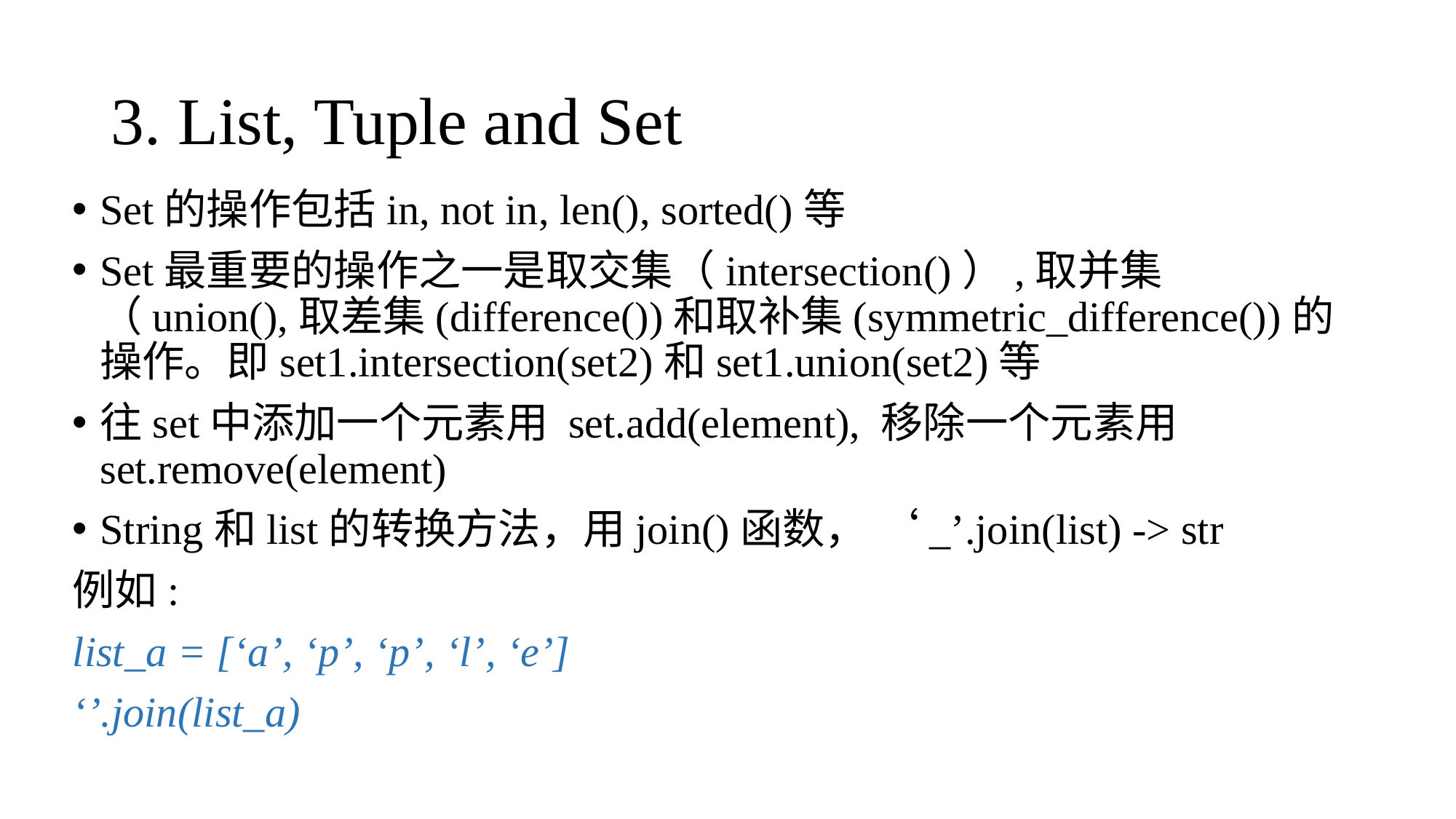

# 3. List, Tuple and Set
Set的操作包括in, not in, len(), sorted()等
Set最重要的操作之一是取交集（intersection()）,取并集（union(),取差集(difference())和取补集(symmetric_difference())的操作。即set1.intersection(set2)和set1.union(set2)等
往set中添加一个元素用 set.add(element), 移除一个元素用set.remove(element)
String和list的转换方法，用join()函数， ‘_’.join(list) -> str
例如:
list_a = [‘a’, ‘p’, ‘p’, ‘l’, ‘e’]
‘’.join(list_a)